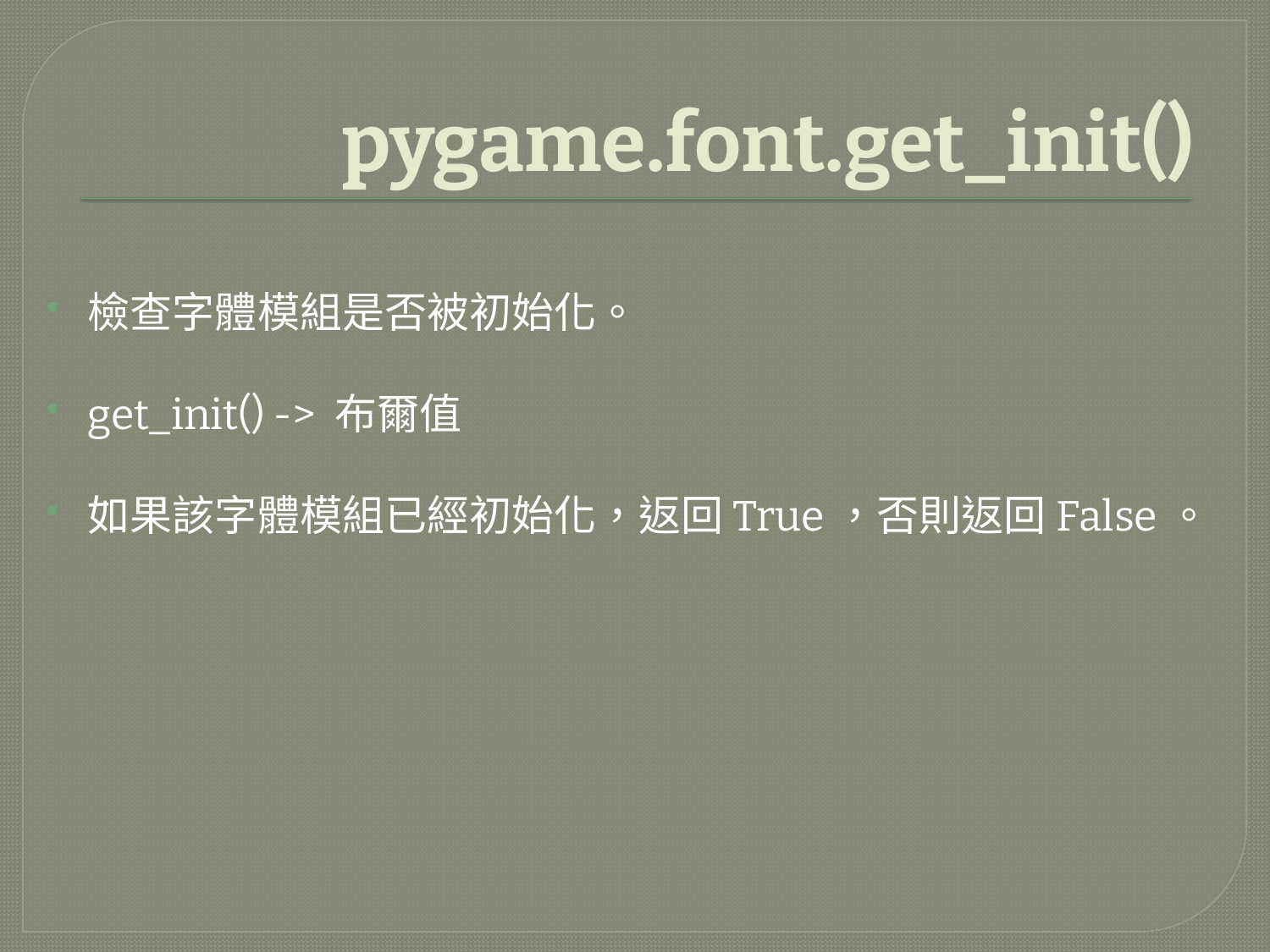

# pygame.font.get_init()
檢查字體模組是否被初始化。
get_init() -> 布爾值
如果該字體模組已經初始化，返回True，否則返回False。